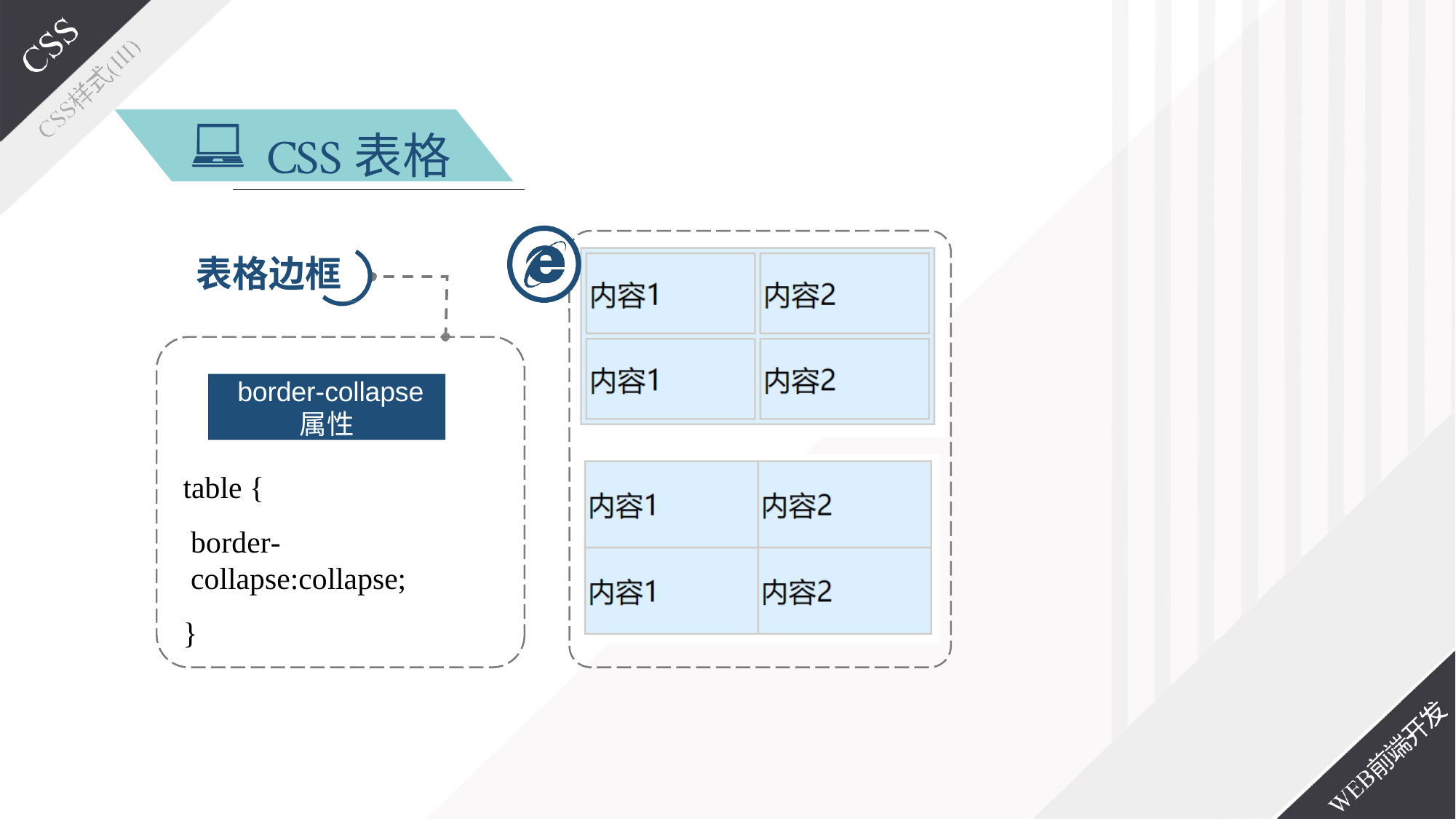

# CSS表格

表格边框

border-collapse
属性

table {
border-collapse:collapse;
}